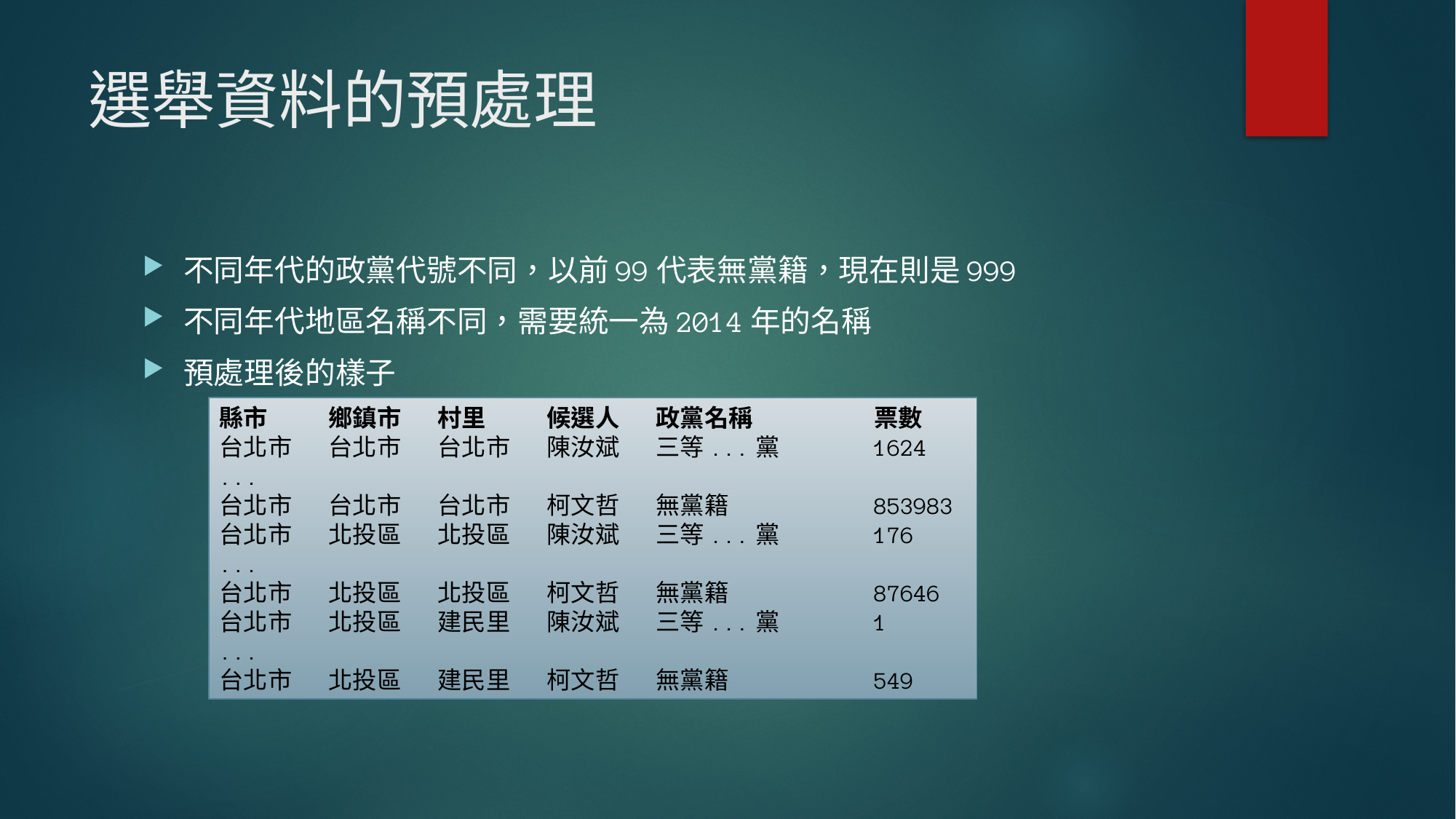

# 選舉資料的預處理
不同年代的政黨代號不同，以前99代表無黨籍，現在則是999
不同年代地區名稱不同，需要統一為2014年的名稱
預處理後的樣子

縣市	鄉鎮市	村里	候選人	政黨名稱		票數
台北市	台北市	台北市	陳汝斌	三等...黨	1624
...
台北市	台北市	台北市	柯文哲	無黨籍		853983
台北市	北投區	北投區	陳汝斌	三等...黨	176
...
台北市	北投區	北投區	柯文哲	無黨籍		87646
台北市	北投區	建民里	陳汝斌	三等...黨	1
...
台北市	北投區	建民里	柯文哲	無黨籍		549